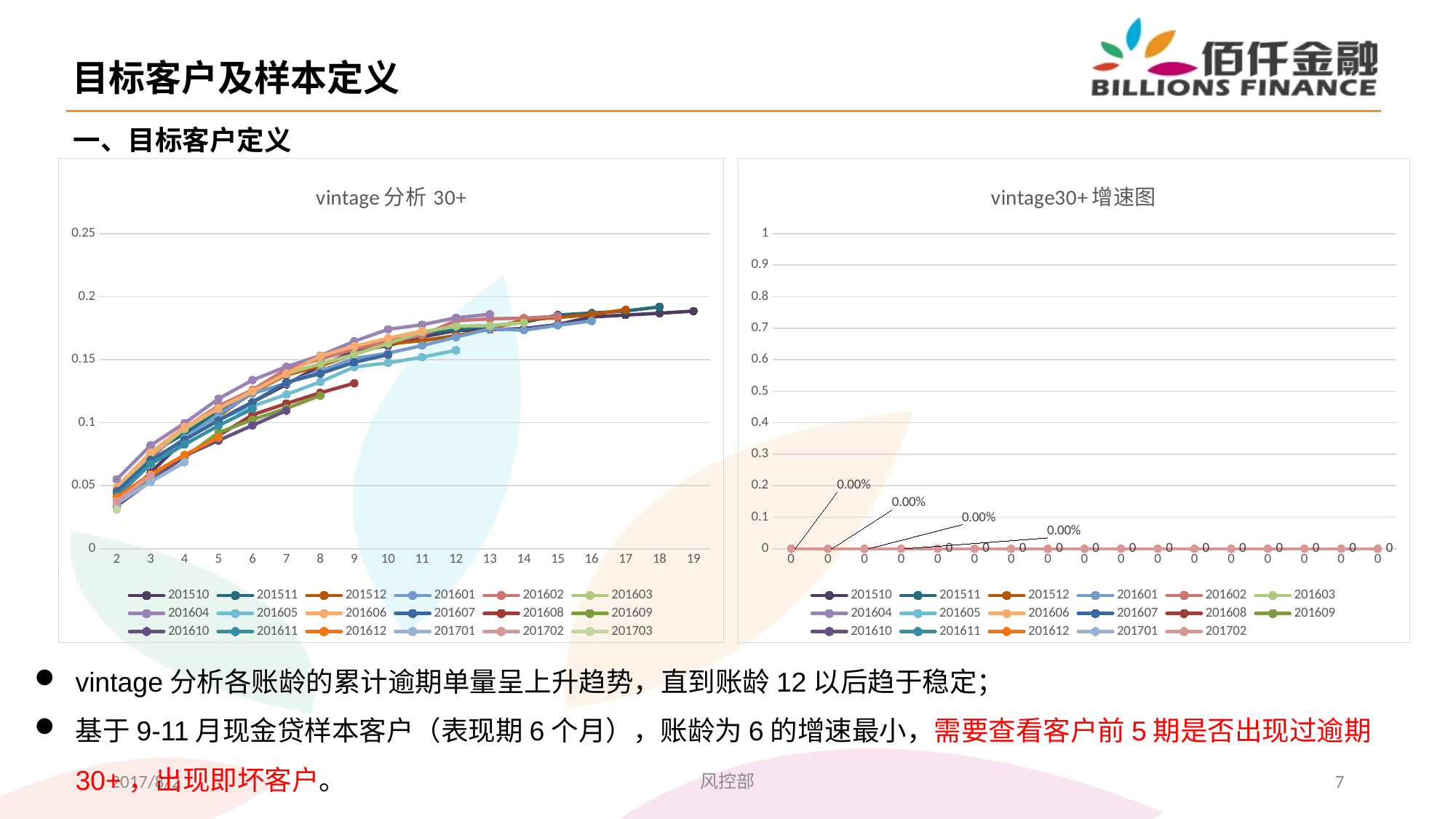

目标客户及样本定义
一、目标客户定义
1

### Chart: vintage分析30+

| Category | 201510 | 201511 | 201512 | 201601 | 201602 | 201603 | 201604 | 201605 | 201606 | 201607 | 201608 | 201609 | 201610 | 201611 | 201612 | 201701 | 201702 | 201703 |
|---|---|---|---|---|---|---|---|---|---|---|---|---|---|---|---|---|---|---|
| 2 | 0.034254689042448175 | 0.04559423648546526 | 0.04793774319066148 | 0.04435251610200555 | 0.045108198719902466 | 0.04786159357544271 | 0.05509570615623383 | 0.047910118370895476 | 0.048964555699100784 | 0.045597036192647475 | 0.03883559629197385 | 0.03714021425805619 | 0.033949331222134255 | 0.04155759669150106 | 0.04084725244025296 | 0.03590600482075807 | 0.03779311387048838 | 0.03113402704866056 |
| 3 | 0.060447515630141495 | 0.07587283994155877 | 0.06903835464146749 | 0.06784660766961652 | 0.07204358427308748 | 0.07443250309852459 | 0.08202922917744439 | 0.06733097037383802 | 0.0763248442676422 | 0.0703310534815237 | 0.05767935251866822 | 0.0551348793185045 | 0.05359598316596525 | 0.06722324623224547 | 0.05918407084141107 | 0.053076354277702555 | 0.05833312344155354 | None |
| 4 | 0.08670615333991445 | 0.09144037482996624 | 0.08675931072818233 | 0.08776247578153637 | 0.0959311185614142 | 0.09511197134076979 | 0.09965080186239007 | 0.08705945295258477 | 0.09676511595185408 | 0.08651562648427852 | 0.0731357870067272 | 0.07261325990620832 | 0.07373223884328514 | 0.08268149502021344 | 0.07438856107616637 | 0.06863338230916233 | None | None |
| 5 | 0.10220467258966766 | 0.10889717366114161 | 0.10514730405780989 | 0.10664851372815974 | 0.11330387077110637 | 0.11144501604441502 | 0.11903453181583032 | 0.10281548853072962 | 0.11132145461057318 | 0.10175026123301985 | 0.08966439896387805 | 0.0920814868992815 | 0.08587857827409476 | 0.09768281160452905 | 0.08833165429255944 | None | None | None |
| 6 | 0.11635406383678842 | 0.12451508892135624 | 0.12422456920511395 | 0.12319561536716063 | 0.12602864980188966 | 0.12502758960253993 | 0.13379461976202794 | 0.11304754898682538 | 0.12494403868046407 | 0.11616557423767455 | 0.10623096410577552 | 0.10243944413371768 | 0.09787907829492895 | 0.1110577593283871 | None | None | None | None |
| 7 | 0.13040473840078973 | 0.14139251347674947 | 0.13780989438576988 | 0.13134698294671066 | 0.14241085035050288 | 0.13879692354708908 | 0.14448072943610968 | 0.12245034441249247 | 0.1390398956241446 | 0.13212453690510118 | 0.11520689229834999 | 0.11132383943552898 | 0.10960873369723738 | None | None | None | None | None |
| 8 | 0.145179335307667 | 0.15202277192805683 | 0.14516953863257365 | 0.14127873487982406 | 0.15052575434318805 | 0.14674272907859218 | 0.15329151577858252 | 0.13241490002006287 | 0.15290551171030584 | 0.13897596656217345 | 0.12375584716252502 | 0.12159574925784107 | None | None | None | None | None | None |
| 9 | 0.15649884830536362 | 0.15723714041009623 | 0.1544858254585881 | 0.1509661203330366 | 0.15845016763181957 | 0.15409429701692728 | 0.16460812209001552 | 0.14419848859760584 | 0.16069532738970824 | 0.14794100883442576 | 0.13135597240803468 | None | None | None | None | None | None | None |
| 10 | 0.1613030602171767 | 0.16507128822610712 | 0.16253474152306838 | 0.15522507898273724 | 0.16424108503505028 | 0.16285505696191785 | 0.17413023797206414 | 0.14754229920417308 | 0.16700136865398638 | 0.15396124251923626 | None | None | None | None | None | None | None | None |
| 11 | 0.1680157946692991 | 0.17041160763766436 | 0.16513618677042802 | 0.16121205774030825 | 0.16934623590368791 | 0.1720912069814428 | 0.17771921883083291 | 0.15195612920484183 | 0.17284692820322592 | None | None | None | None | None | None | None | None | None |
| 12 | 0.1732477788746298 | 0.17426570608091088 | 0.1690717065036131 | 0.16789722644045313 | 0.18096616885096006 | 0.17650554338783342 | 0.18323202276254527 | 0.15746672908446466 | None | None | None | None | None | None | None | None | None | None |
| 13 | 0.17393879565646594 | 0.17663358355584663 | 0.1742301278488049 | 0.17459984988916236 | 0.18241389820176776 | 0.17708280276405372 | 0.1860611743404035 | None | None | None | None | None | None | None | None | None | None | None |
| 14 | 0.17462981243830208 | 0.1796312156783717 | 0.1816342412451362 | 0.1733954722382224 | 0.18294727217311796 | 0.1793748620519873 | None | None | None | None | None | None | None | None | None | None | None | None |
| 15 | 0.17788746298124383 | 0.18545014862209683 | 0.18343524180100054 | 0.1773053359166361 | 0.18439500152392563 | None | None | None | None | None | None | None | None | None | None | None | None | None |
| 16 | 0.18397499177360974 | 0.18698674996221473 | 0.18579210672595886 | 0.18070901188668378 | None | None | None | None | None | None | None | None | None | None | None | None | None | None |
| 17 | 0.18542283645936164 | 0.18867449241775405 | 0.1896609227348527 | None | None | None | None | None | None | None | None | None | None | None | None | None | None | None |
| 18 | 0.18687068114511352 | 0.19192402639931483 | None | None | None | None | None | None | None | None | None | None | None | None | None | None | None | None |
| 19 | 0.18858177031918394 | None | None | None | None | None | None | None | None | None | None | None | None | None | None | None | None | None |

### Chart: vintage30+增速图

| Category | 201510 | 201511 | 201512 | 201601 | 201602 | 201603 | 201604 | 201605 | 201606 | 201607 | 201608 | 201609 | 201610 | 201611 | 201612 | 201701 | 201702 |
|---|---|---|---|---|---|---|---|---|---|---|---|---|---|---|---|---|---|
| 0 | 0.0 | 0.0 | 0.0 | 0.0 | 0.0 | 0.0 | 0.0 | 0.0 | 0.0 | 0.0 | 0.0 | 0.0 | 0.0 | 0.0 | 0.0 | 0.0 | 0.0 |
| 0 | 0.0 | 0.0 | 0.0 | 0.0 | 0.0 | 0.0 | 0.0 | 0.0 | 0.0 | 0.0 | 0.0 | 0.0 | 0.0 | 0.0 | 0.0 | 0.0 | 0.0 |
| 0 | 0.0 | 0.0 | 0.0 | 0.0 | 0.0 | 0.0 | 0.0 | 0.0 | 0.0 | 0.0 | 0.0 | 0.0 | 0.0 | 0.0 | 0.0 | 0.0 | 0.0 |
| 0 | 0.0 | 0.0 | 0.0 | 0.0 | 0.0 | 0.0 | 0.0 | 0.0 | 0.0 | 0.0 | 0.0 | 0.0 | 0.0 | 0.0 | 0.0 | 0.0 | 0.0 |
| 0 | 0.0 | 0.0 | 0.0 | 0.0 | 0.0 | 0.0 | 0.0 | 0.0 | 0.0 | 0.0 | 0.0 | 0.0 | 0.0 | 0.0 | 0.0 | 0.0 | 0.0 |
| 0 | 0.0 | 0.0 | 0.0 | 0.0 | 0.0 | 0.0 | 0.0 | 0.0 | 0.0 | 0.0 | 0.0 | 0.0 | 0.0 | 0.0 | 0.0 | 0.0 | 0.0 |
| 0 | 0.0 | 0.0 | 0.0 | 0.0 | 0.0 | 0.0 | 0.0 | 0.0 | 0.0 | 0.0 | 0.0 | 0.0 | 0.0 | 0.0 | 0.0 | 0.0 | 0.0 |
| 0 | 0.0 | 0.0 | 0.0 | 0.0 | 0.0 | 0.0 | 0.0 | 0.0 | 0.0 | 0.0 | 0.0 | 0.0 | 0.0 | 0.0 | 0.0 | 0.0 | 0.0 |
| 0 | 0.0 | 0.0 | 0.0 | 0.0 | 0.0 | 0.0 | 0.0 | 0.0 | 0.0 | 0.0 | 0.0 | 0.0 | 0.0 | 0.0 | 0.0 | 0.0 | 0.0 |
| 0 | 0.0 | 0.0 | 0.0 | 0.0 | 0.0 | 0.0 | 0.0 | 0.0 | 0.0 | 0.0 | 0.0 | 0.0 | 0.0 | 0.0 | 0.0 | 0.0 | 0.0 |
| 0 | 0.0 | 0.0 | 0.0 | 0.0 | 0.0 | 0.0 | 0.0 | 0.0 | 0.0 | 0.0 | 0.0 | 0.0 | 0.0 | 0.0 | 0.0 | 0.0 | 0.0 |
| 0 | 0.0 | 0.0 | 0.0 | 0.0 | 0.0 | 0.0 | 0.0 | 0.0 | 0.0 | 0.0 | 0.0 | 0.0 | 0.0 | 0.0 | 0.0 | 0.0 | 0.0 |
| 0 | 0.0 | 0.0 | 0.0 | 0.0 | 0.0 | 0.0 | 0.0 | 0.0 | 0.0 | 0.0 | 0.0 | 0.0 | 0.0 | 0.0 | 0.0 | 0.0 | 0.0 |
| 0 | 0.0 | 0.0 | 0.0 | 0.0 | 0.0 | 0.0 | 0.0 | 0.0 | 0.0 | 0.0 | 0.0 | 0.0 | 0.0 | 0.0 | 0.0 | 0.0 | 0.0 |
| 0 | 0.0 | 0.0 | 0.0 | 0.0 | 0.0 | 0.0 | 0.0 | 0.0 | 0.0 | 0.0 | 0.0 | 0.0 | 0.0 | 0.0 | 0.0 | 0.0 | 0.0 |
| 0 | 0.0 | 0.0 | 0.0 | 0.0 | 0.0 | 0.0 | 0.0 | 0.0 | 0.0 | 0.0 | 0.0 | 0.0 | 0.0 | 0.0 | 0.0 | 0.0 | 0.0 |
| 0 | 0.0 | 0.0 | 0.0 | 0.0 | 0.0 | 0.0 | 0.0 | 0.0 | 0.0 | 0.0 | 0.0 | 0.0 | 0.0 | 0.0 | 0.0 | 0.0 | 0.0 |
vintage分析各账龄的累计逾期单量呈上升趋势，直到账龄12以后趋于稳定；
基于9-11月现金贷样本客户（表现期6个月），账龄为6的增速最小，需要查看客户前5期是否出现过逾期30+，出现即坏客户。
2017/8/2
风控部
7